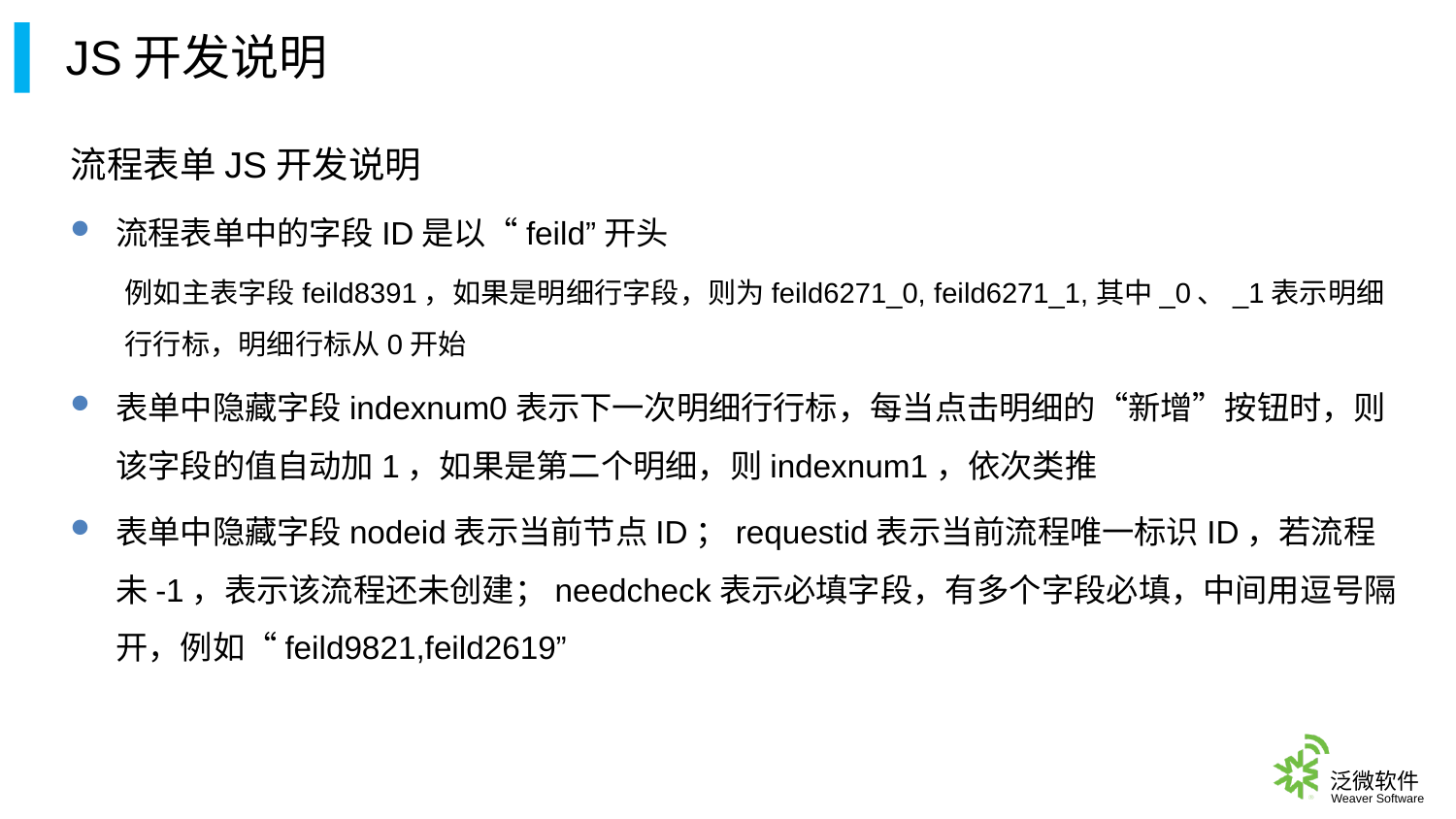

JS开发说明
流程表单JS开发说明
流程表单中的字段ID是以“feild”开头
例如主表字段feild8391，如果是明细行字段，则为feild6271_0, feild6271_1,其中_0、_1表示明细行行标，明细行标从0开始
表单中隐藏字段indexnum0表示下一次明细行行标，每当点击明细的“新增”按钮时，则该字段的值自动加1，如果是第二个明细，则indexnum1，依次类推
表单中隐藏字段nodeid表示当前节点ID；requestid表示当前流程唯一标识ID，若流程未-1，表示该流程还未创建；needcheck表示必填字段，有多个字段必填，中间用逗号隔开，例如“feild9821,feild2619”